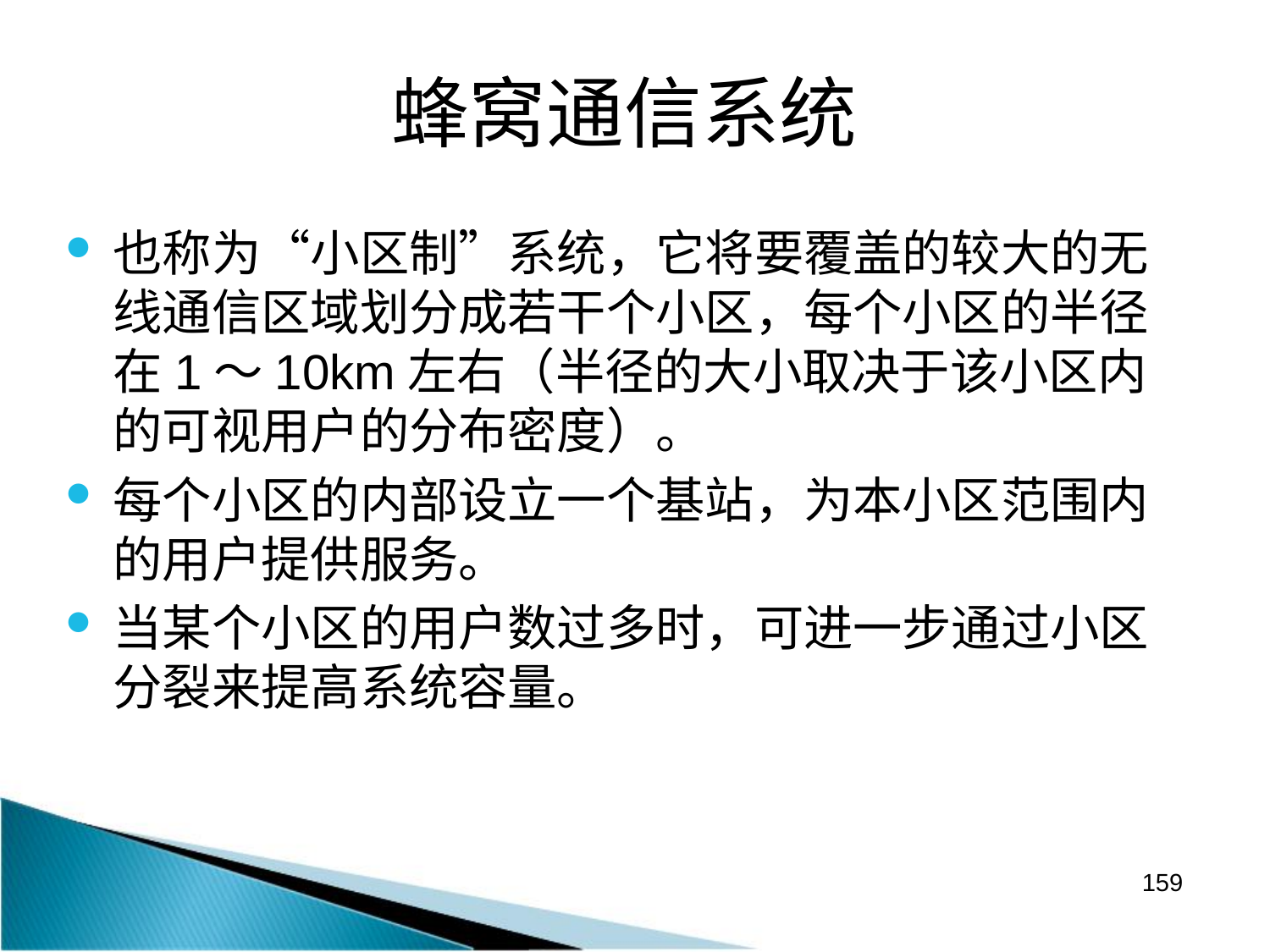

# 蜂窝通信系统
也称为“小区制”系统，它将要覆盖的较大的无线通信区域划分成若干个小区，每个小区的半径在1～10km左右（半径的大小取决于该小区内的可视用户的分布密度）。
每个小区的内部设立一个基站，为本小区范围内的用户提供服务。
当某个小区的用户数过多时，可进一步通过小区分裂来提高系统容量。
159